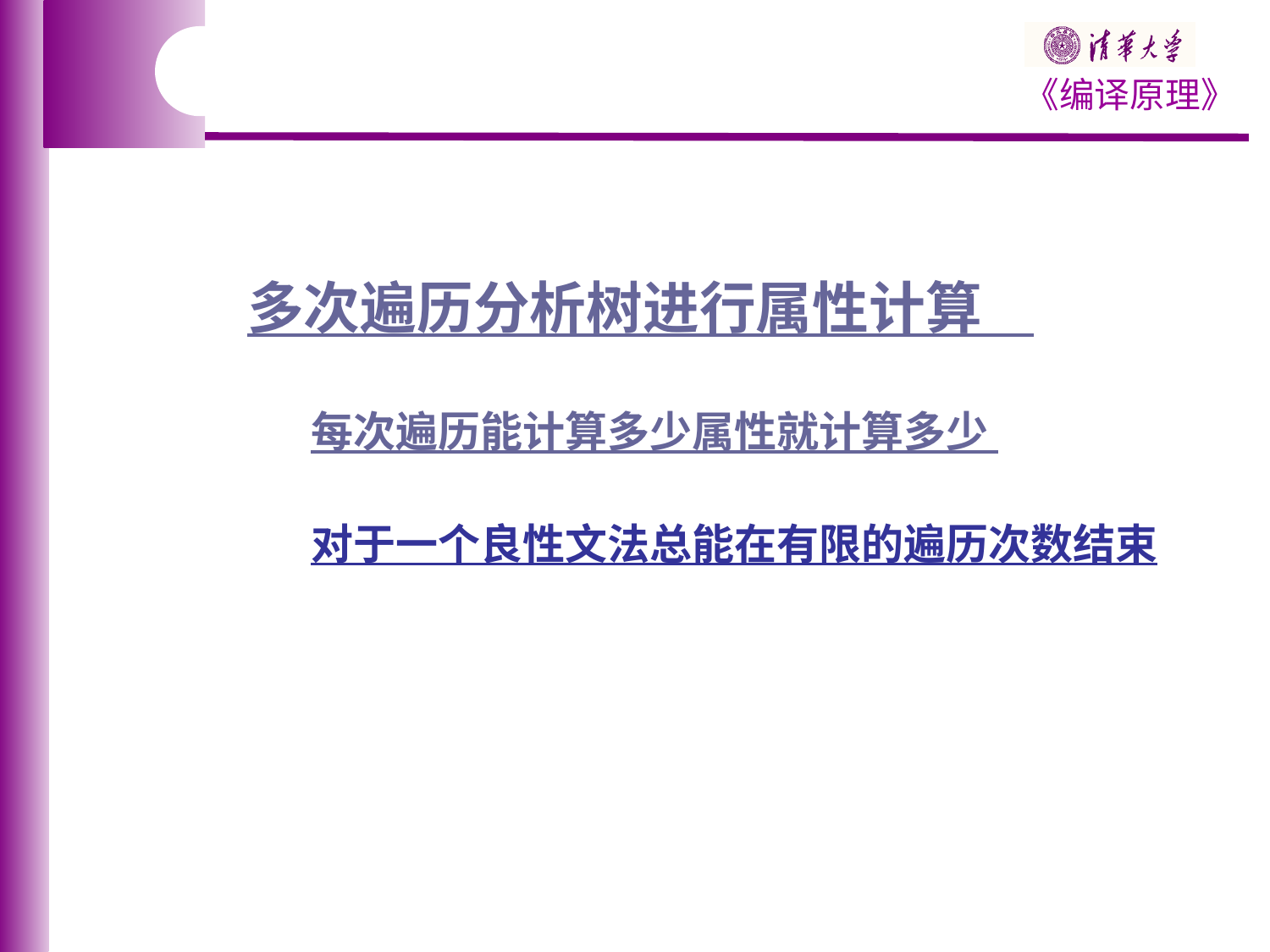

多次遍历分析树进行属性计算

每次遍历能计算多少属性就计算多少

对于一个良性文法总能在有限的遍历次数结束